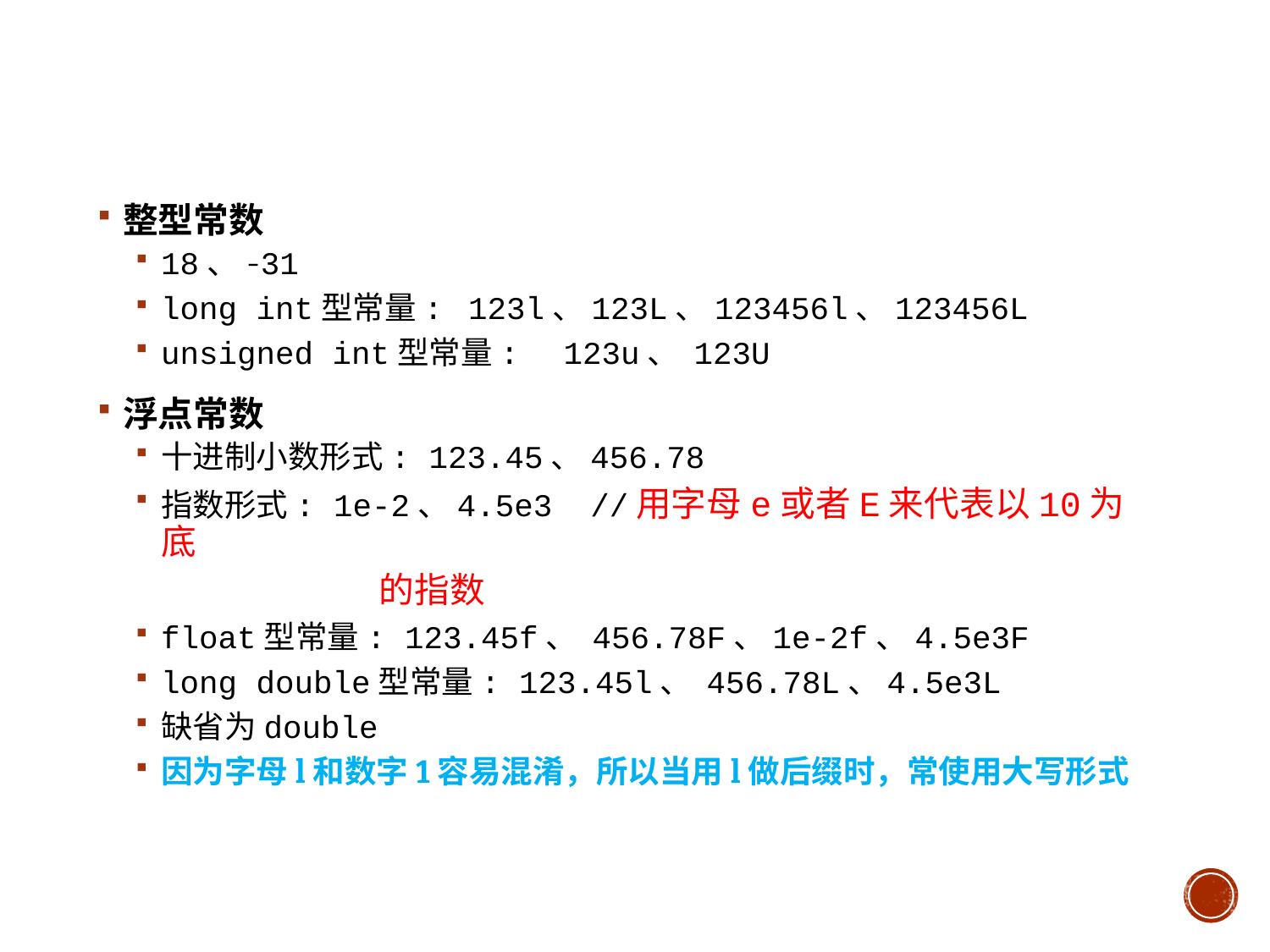

整型常数
18、-31
long int型常量:    123l、123L、123456l、123456L
unsigned int型常量:       123u、 123U
浮点常数
十进制小数形式:   123.45、456.78
指数形式:   1e-2、4.5e3  //用字母e或者E来代表以10为底
                              的指数
float型常量:   123.45f、 456.78F、1e-2f、4.5e3F
long double型常量:   123.45l、 456.78L、4.5e3L
缺省为double
因为字母l和数字1容易混淆，所以当用l做后缀时，常使用大写形式

19